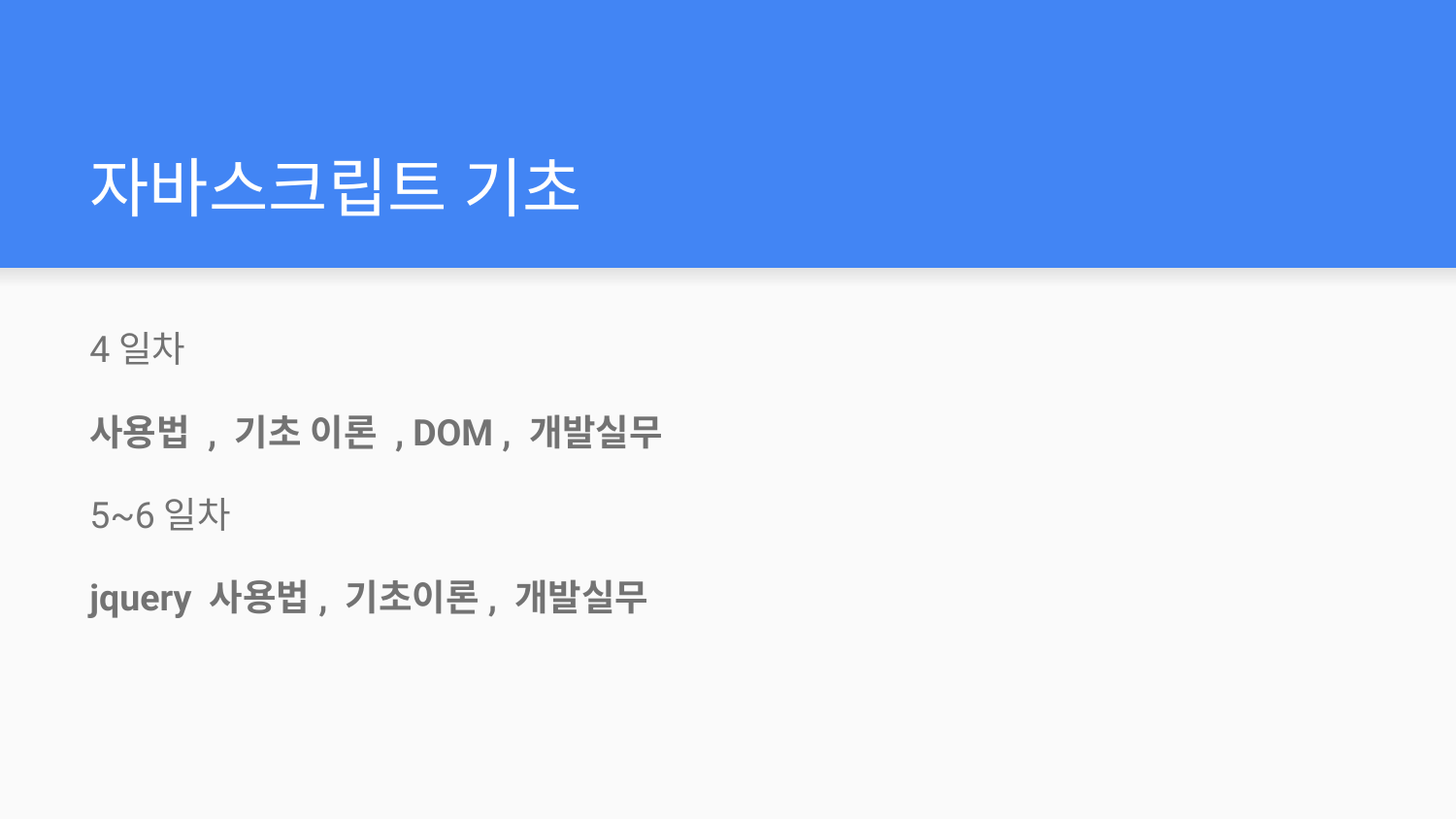

# 자바스크립트 기초
4일차
사용법 , 기초 이론 , DOM , 개발실무
5~6일차
jquery 사용법, 기초이론, 개발실무